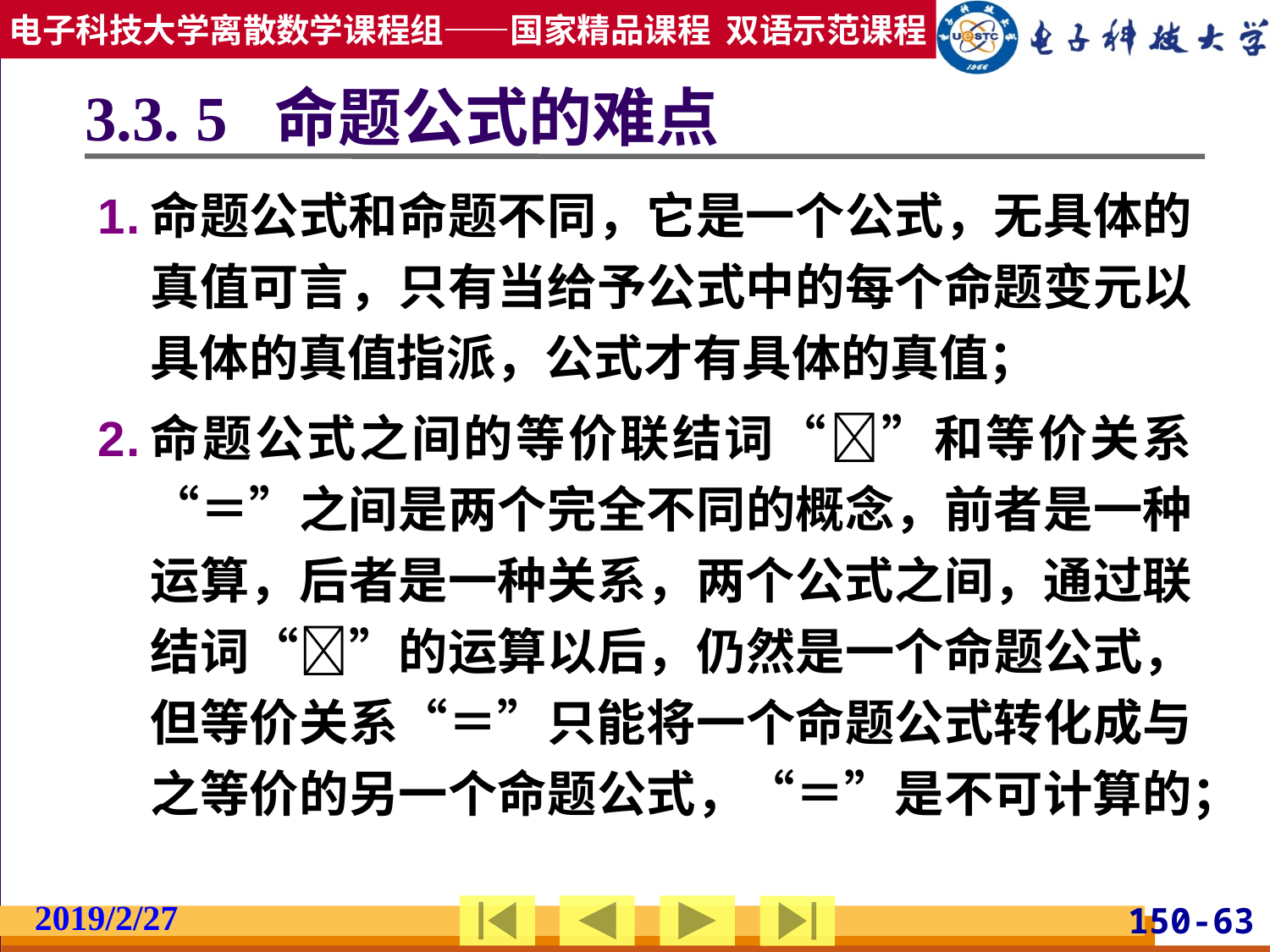

# 3.3. 5  命题公式的难点
命题公式和命题不同，它是一个公式，无具体的真值可言，只有当给予公式中的每个命题变元以具体的真值指派，公式才有具体的真值；
命题公式之间的等价联结词“↔”和等价关系“＝”之间是两个完全不同的概念，前者是一种运算，后者是一种关系，两个公式之间，通过联结词“↔”的运算以后，仍然是一个命题公式，但等价关系“＝”只能将一个命题公式转化成与之等价的另一个命题公式，“＝”是不可计算的；
2019/2/27